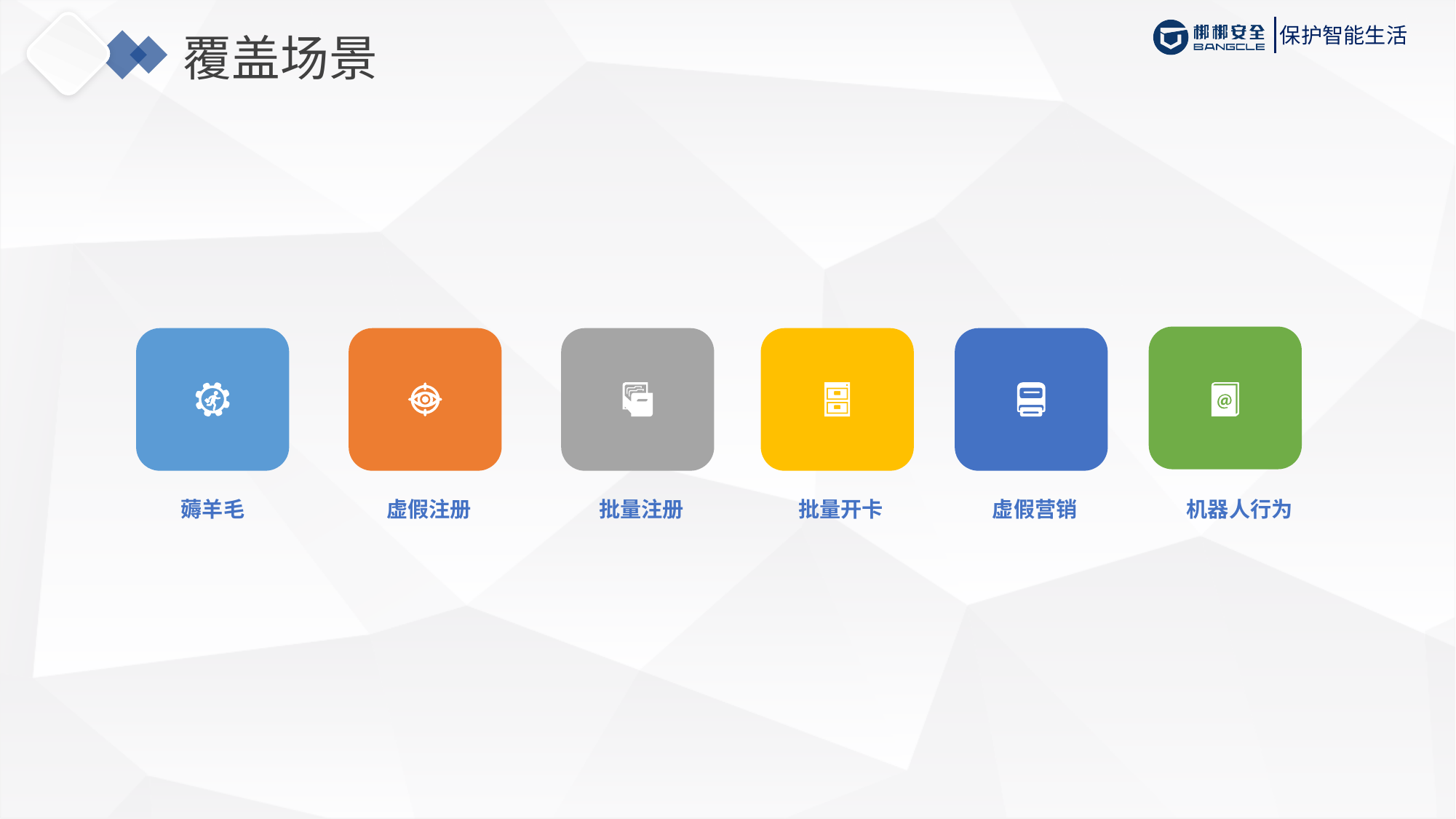

# 覆盖场景

机器人行为
批量开卡
薅羊毛
虚假注册
批量注册
虚假营销